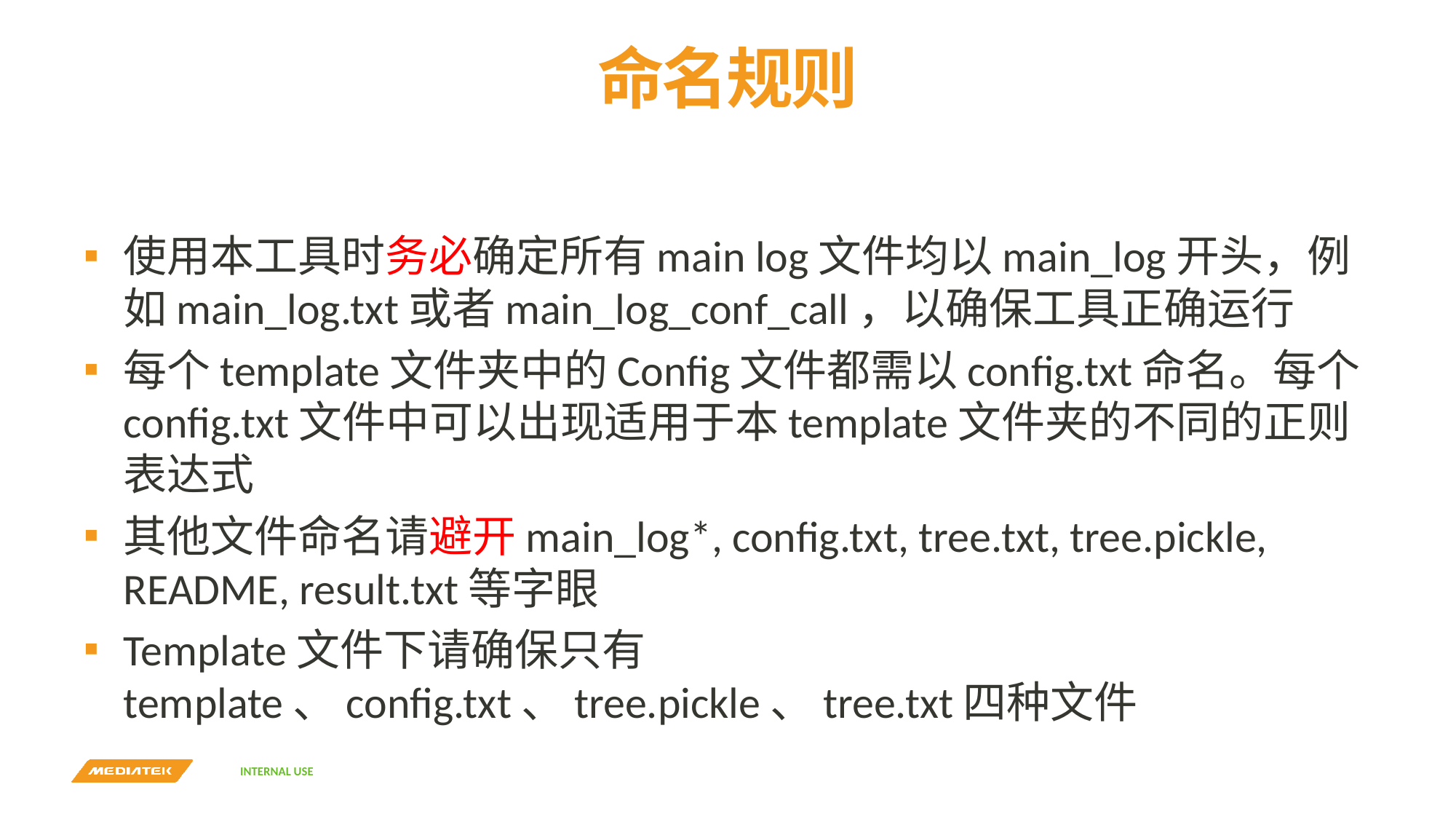

# 命名规则
使用本工具时务必确定所有main log文件均以main_log开头，例如main_log.txt或者main_log_conf_call，以确保工具正确运行
每个template文件夹中的Config文件都需以config.txt命名。每个config.txt文件中可以出现适用于本template文件夹的不同的正则表达式
其他文件命名请避开main_log*, config.txt, tree.txt, tree.pickle, README, result.txt等字眼
Template文件下请确保只有template、config.txt、tree.pickle、tree.txt四种文件